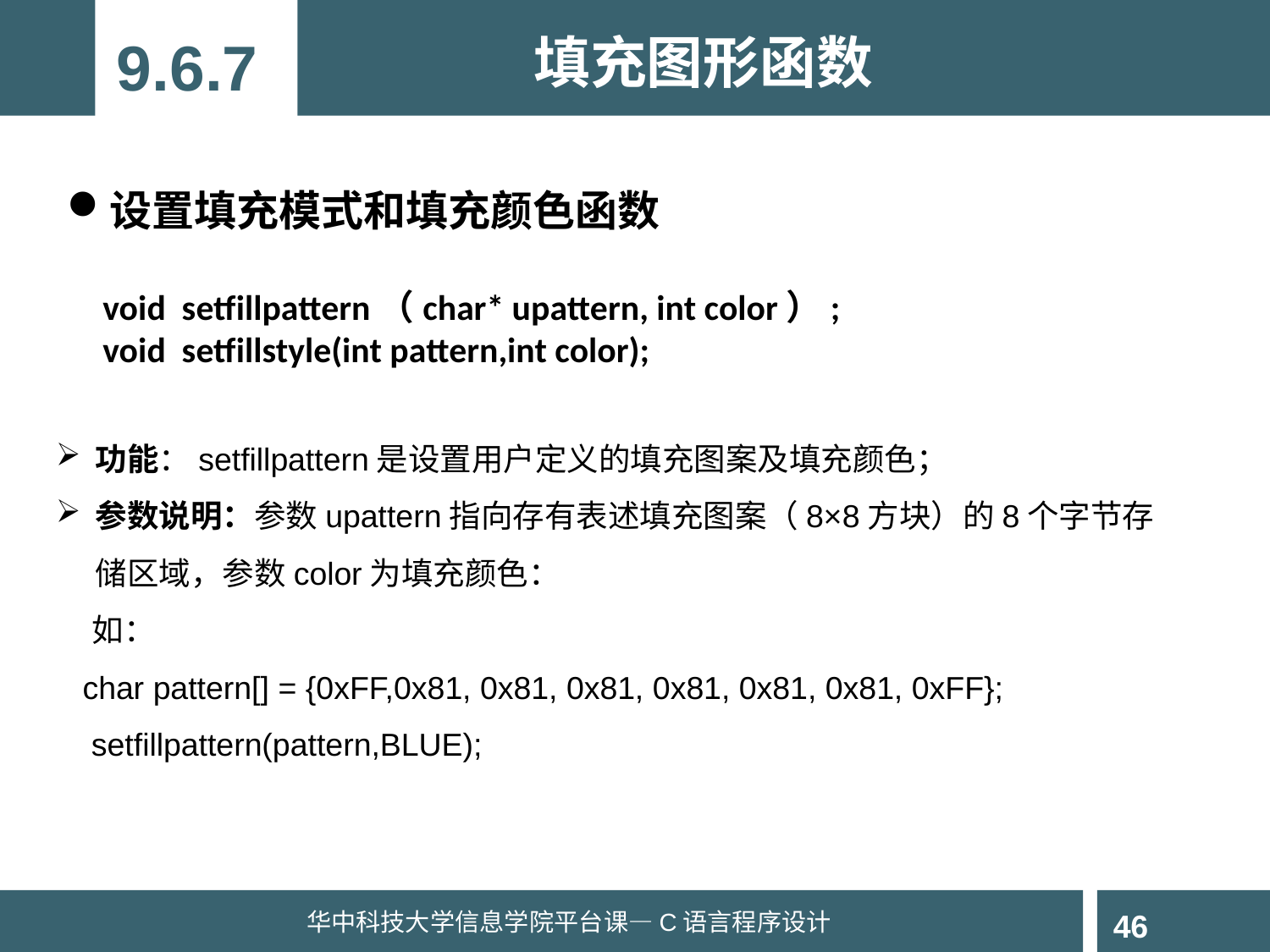

填充图形函数
9.6.7
设置填充模式和填充颜色函数
void  setfillpattern（char* upattern, int color）;
void  setfillstyle(int pattern,int color);
功能：setfillpattern是设置用户定义的填充图案及填充颜色；
参数说明：参数upattern指向存有表述填充图案（8×8方块）的8个字节存储区域，参数color为填充颜色：
    如：
   char pattern[] = {0xFF,0x81, 0x81, 0x81, 0x81, 0x81, 0x81, 0xFF};
    setfillpattern(pattern,BLUE);